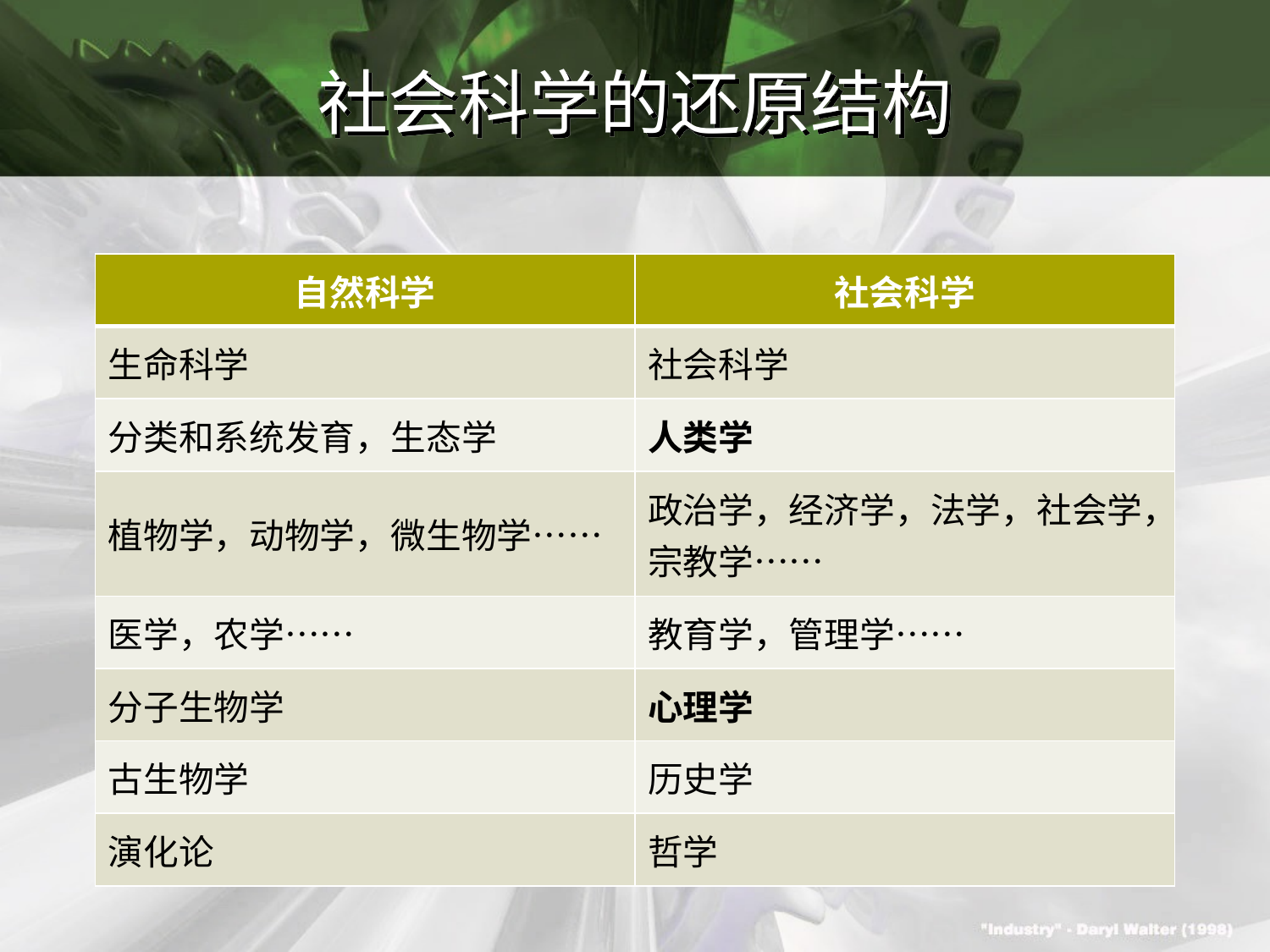

# 社会科学的还原结构
| 自然科学 | 社会科学 |
| --- | --- |
| 生命科学 | 社会科学 |
| 分类和系统发育，生态学 | 人类学 |
| 植物学，动物学，微生物学…… | 政治学，经济学，法学，社会学，宗教学…… |
| 医学，农学…… | 教育学，管理学…… |
| 分子生物学 | 心理学 |
| 古生物学 | 历史学 |
| 演化论 | 哲学 |